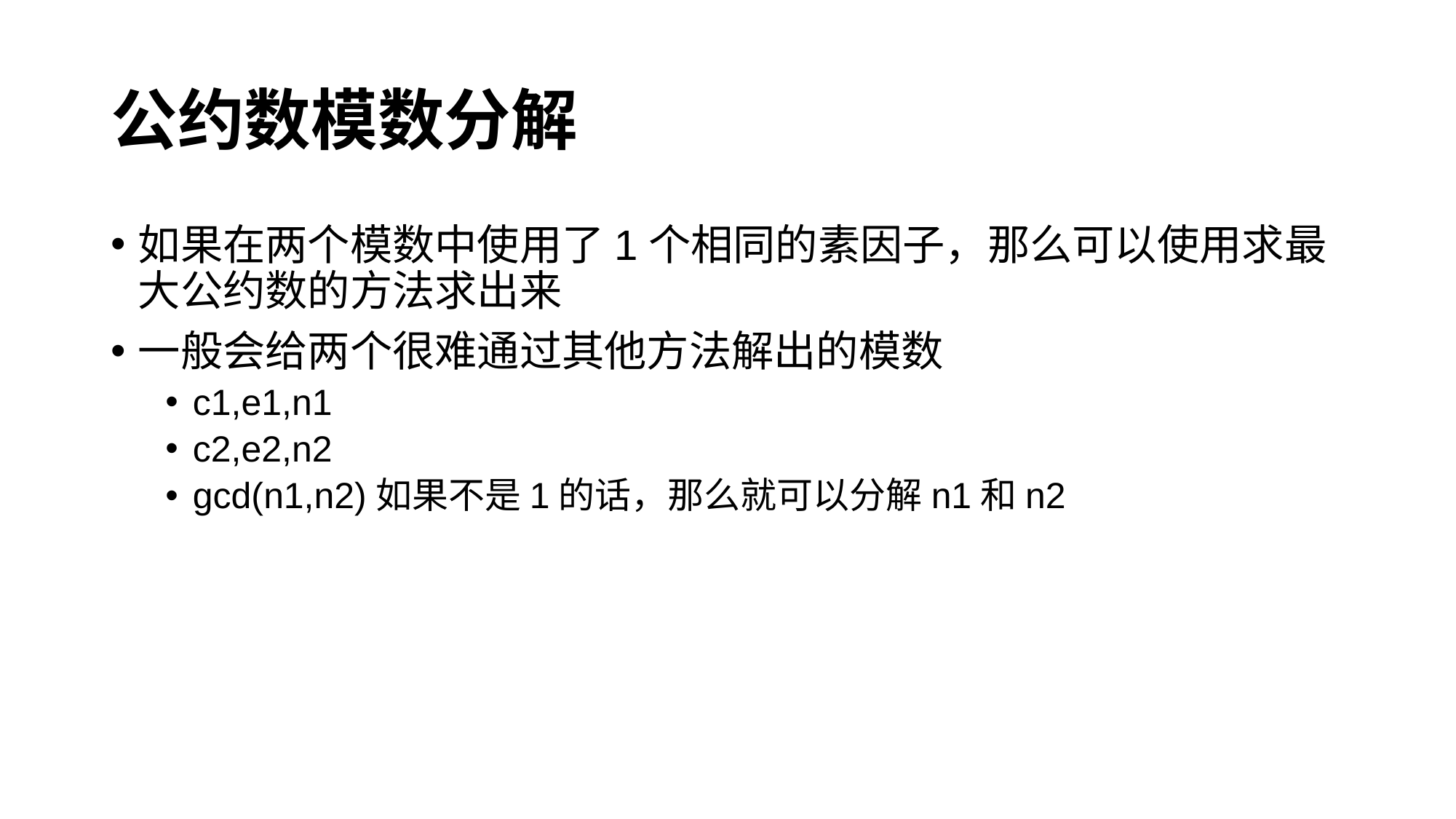

# 公约数模数分解
如果在两个模数中使用了1个相同的素因子，那么可以使用求最大公约数的方法求出来
一般会给两个很难通过其他方法解出的模数
c1,e1,n1
c2,e2,n2
gcd(n1,n2)如果不是1的话，那么就可以分解n1和n2